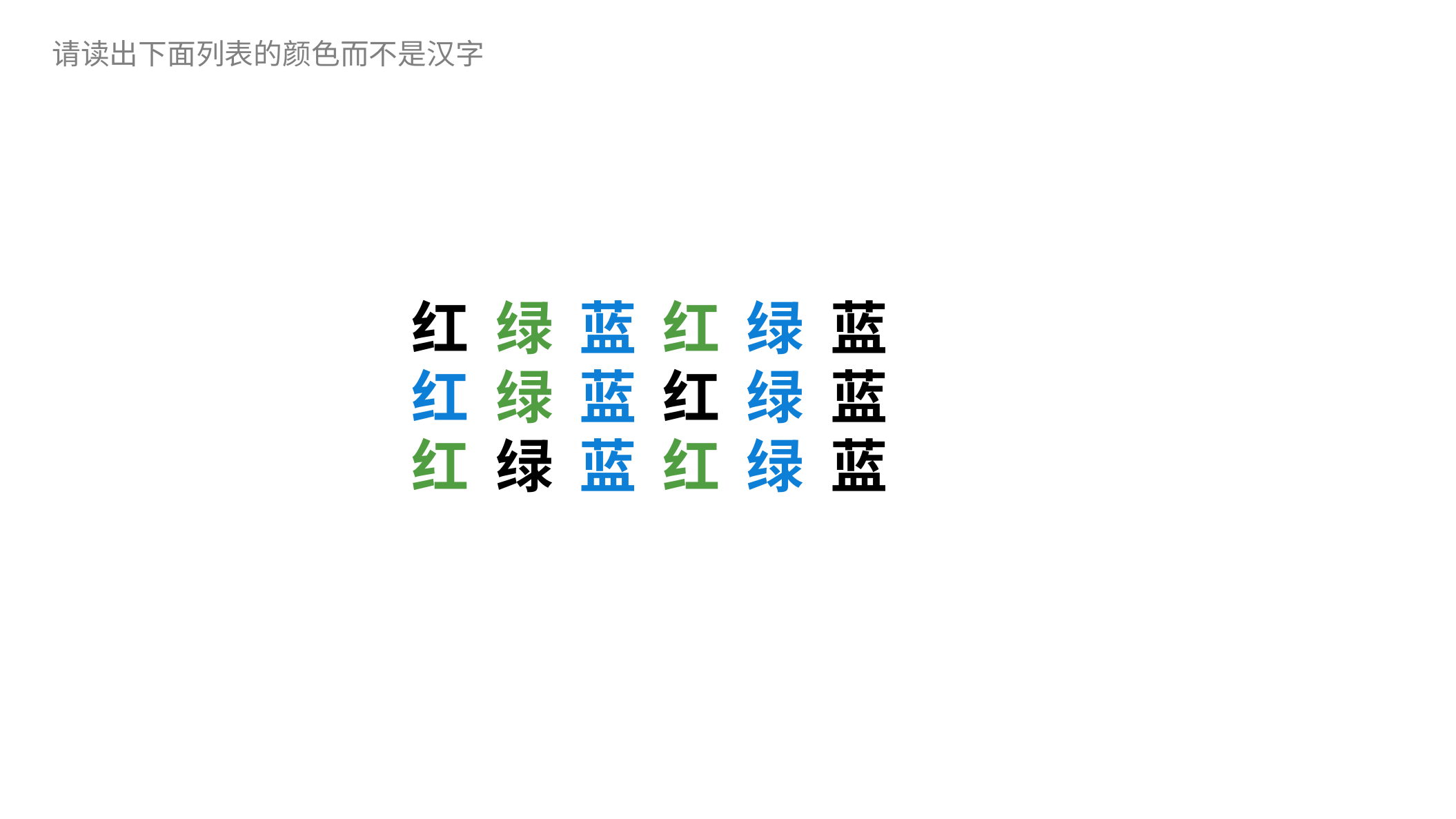

请读出下面列表的颜色而不是汉字
红  绿  蓝  红  绿  蓝
红  绿  蓝  红  绿  蓝
红  绿  蓝  红  绿  蓝